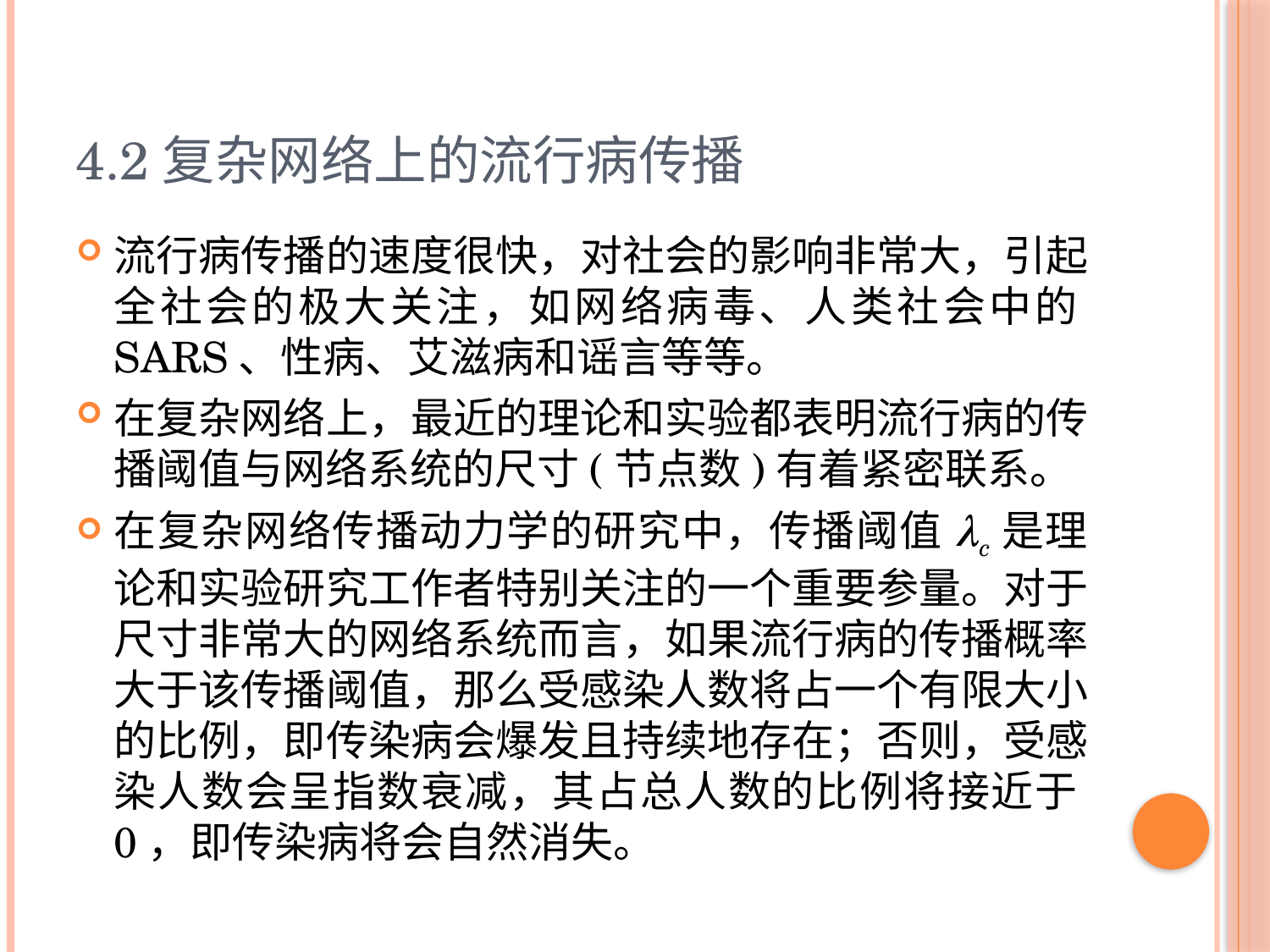

# 4.2复杂网络上的流行病传播
流行病传播的速度很快，对社会的影响非常大，引起全社会的极大关注，如网络病毒、人类社会中的SARS、性病、艾滋病和谣言等等。
在复杂网络上，最近的理论和实验都表明流行病的传播阈值与网络系统的尺寸(节点数)有着紧密联系。
在复杂网络传播动力学的研究中，传播阈值λc是理论和实验研究工作者特别关注的一个重要参量。对于尺寸非常大的网络系统而言，如果流行病的传播概率大于该传播阈值，那么受感染人数将占一个有限大小的比例，即传染病会爆发且持续地存在；否则，受感染人数会呈指数衰减，其占总人数的比例将接近于0，即传染病将会自然消失。